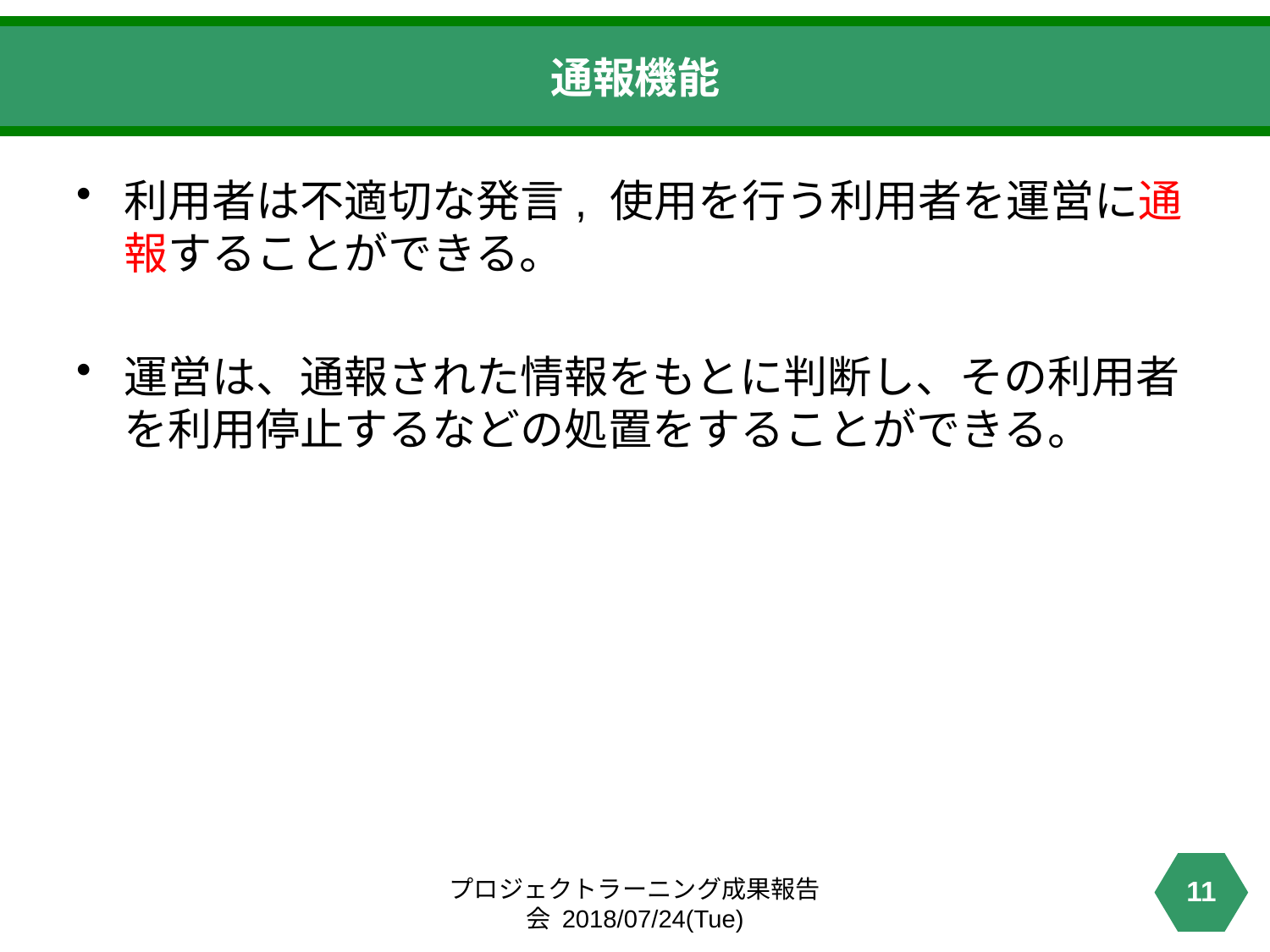

# 通報機能
利用者は不適切な発言, 使用を行う利用者を運営に通報することができる。

運営は、通報された情報をもとに判断し、その利用者を利用停止するなどの処置をすることができる。
プロジェクトラーニング成果報告会 2018/07/24(Tue)
11